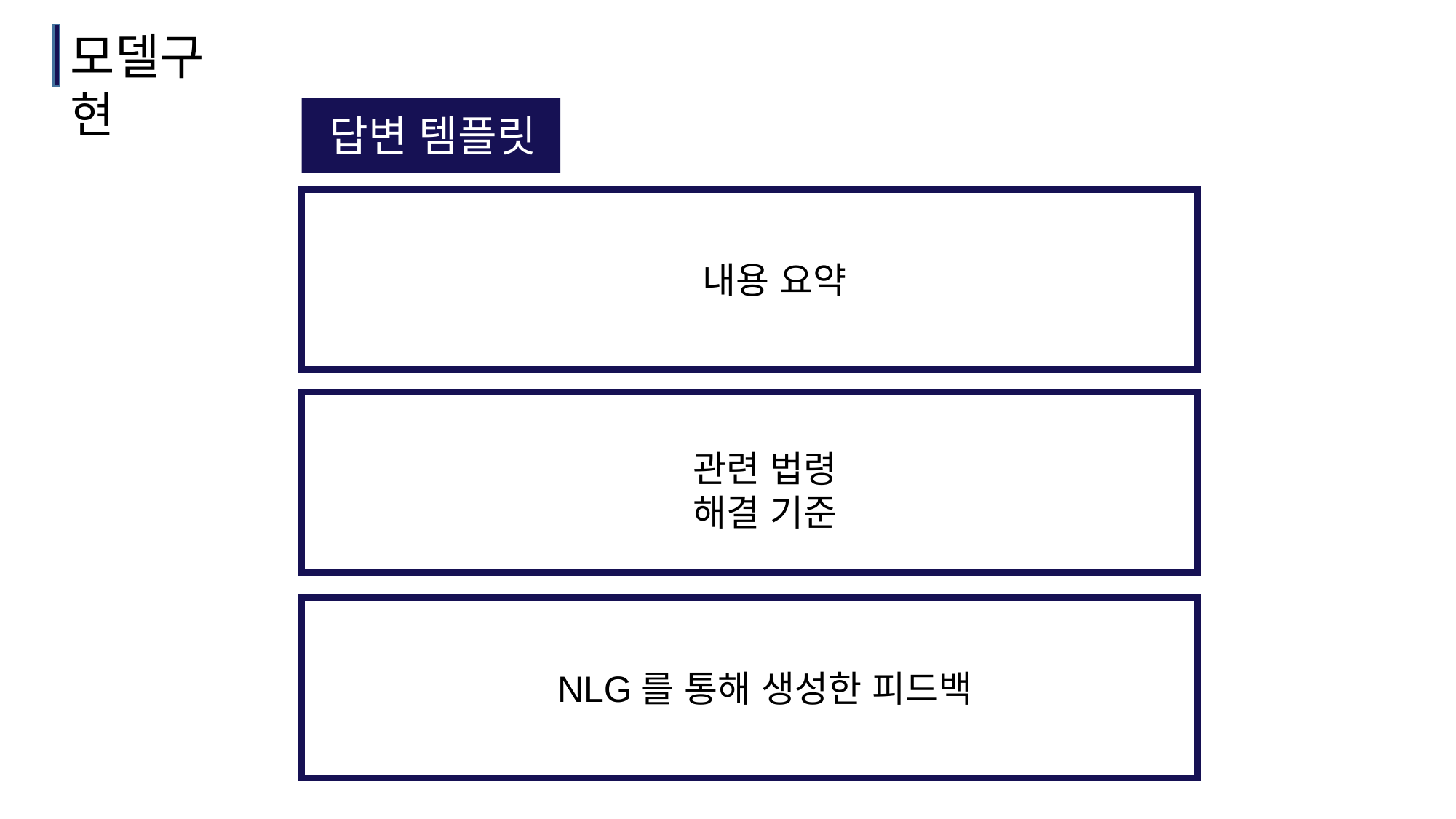

모델구현

답변 템플릿

내용 요약

관련 법령
해결 기준

NLG를 통해 생성한 피드백